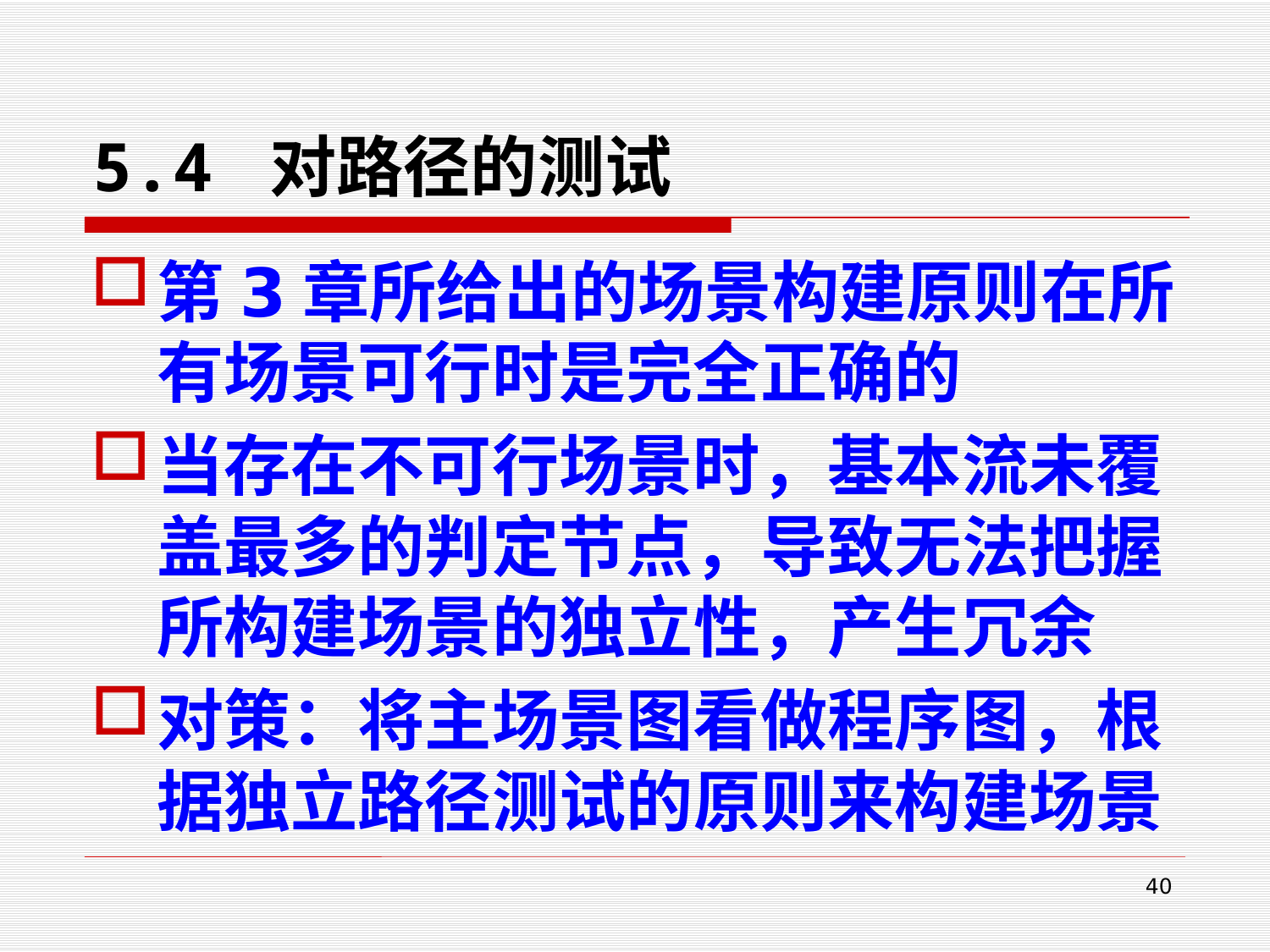

# 5.4 对路径的测试
第3章所给出的场景构建原则在所有场景可行时是完全正确的
当存在不可行场景时，基本流未覆盖最多的判定节点，导致无法把握所构建场景的独立性，产生冗余
对策：将主场景图看做程序图，根据独立路径测试的原则来构建场景
40